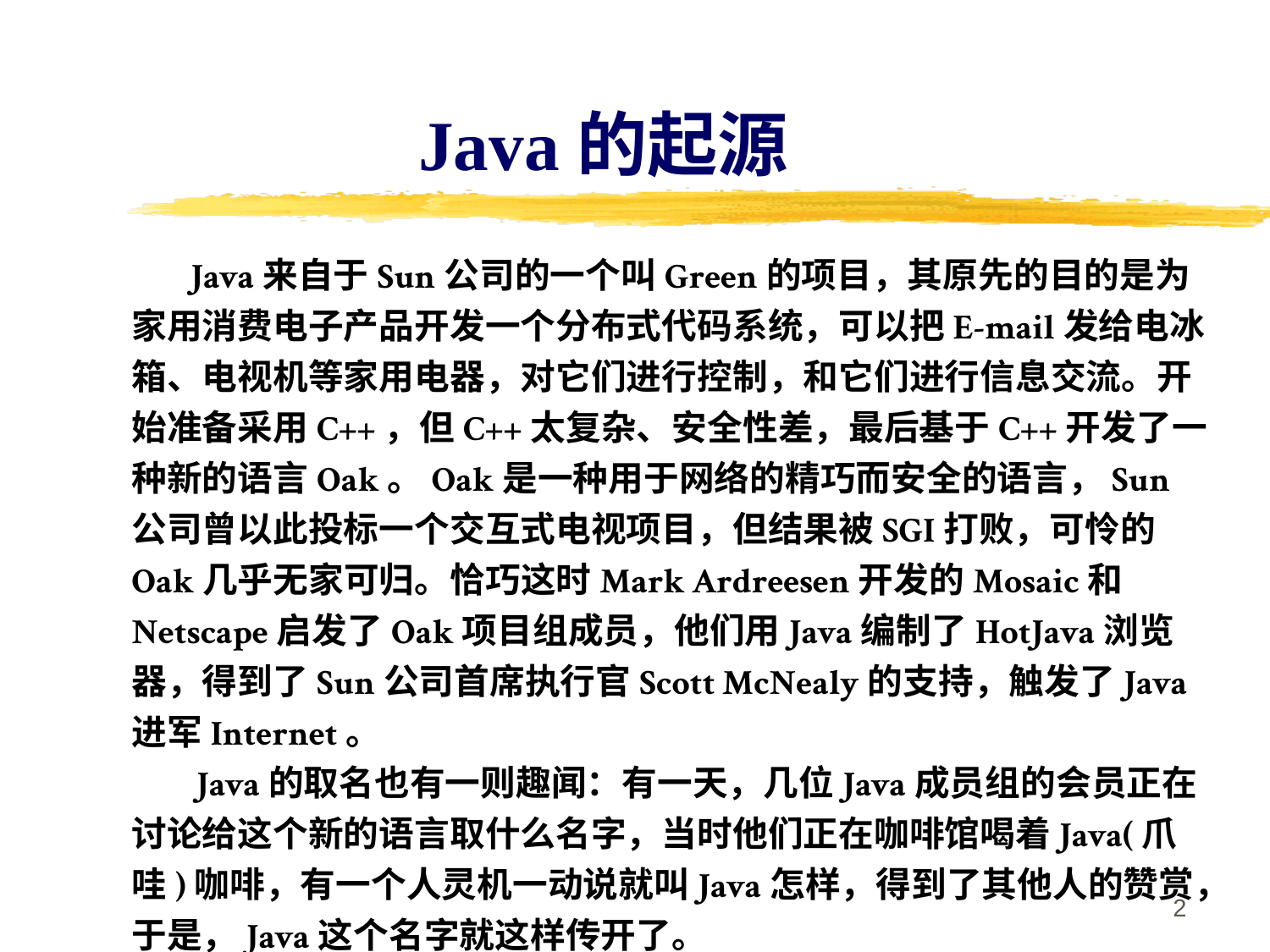

Java的起源
         Java来自于Sun公司的一个叫Green的项目，其原先的目的是为家用消费电子产品开发一个分布式代码系统，可以把E-mail发给电冰箱、电视机等家用电器，对它们进行控制，和它们进行信息交流。开始准备采用C++，但C++太复杂、安全性差，最后基于C++开发了一种新的语言Oak。Oak是一种用于网络的精巧而安全的语言，Sun公司曾以此投标一个交互式电视项目，但结果被SGI打败，可怜的Oak几乎无家可归。恰巧这时Mark Ardreesen开发的Mosaic和Netscape启发了Oak项目组成员，他们用Java编制了HotJava浏览器，得到了Sun公司首席执行官Scott McNealy的支持，触发了Java进军Internet。
         Java的取名也有一则趣闻：有一天，几位Java成员组的会员正在讨论给这个新的语言取什么名字，当时他们正在咖啡馆喝着Java(爪哇)咖啡，有一个人灵机一动说就叫Java怎样，得到了其他人的赞赏，于是，Java这个名字就这样传开了。
2